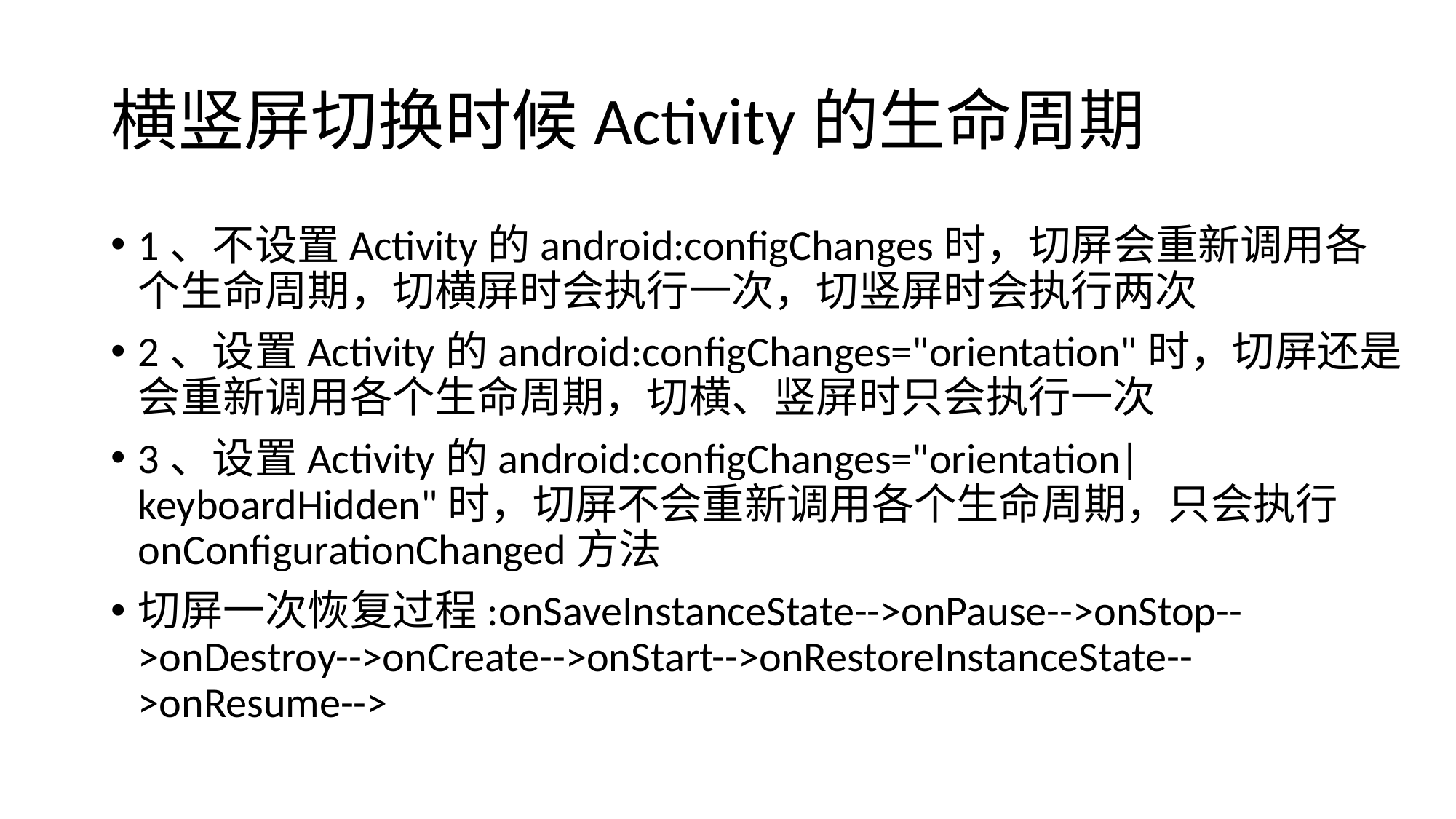

# 横竖屏切换时候Activity的生命周期
1、不设置Activity的android:configChanges时，切屏会重新调用各个生命周期，切横屏时会执行一次，切竖屏时会执行两次
2、设置Activity的android:configChanges="orientation"时，切屏还是会重新调用各个生命周期，切横、竖屏时只会执行一次
3、设置Activity的android:configChanges="orientation|keyboardHidden"时，切屏不会重新调用各个生命周期，只会执行onConfigurationChanged方法
切屏一次恢复过程:onSaveInstanceState-->onPause-->onStop-->onDestroy-->onCreate-->onStart-->onRestoreInstanceState-->onResume-->